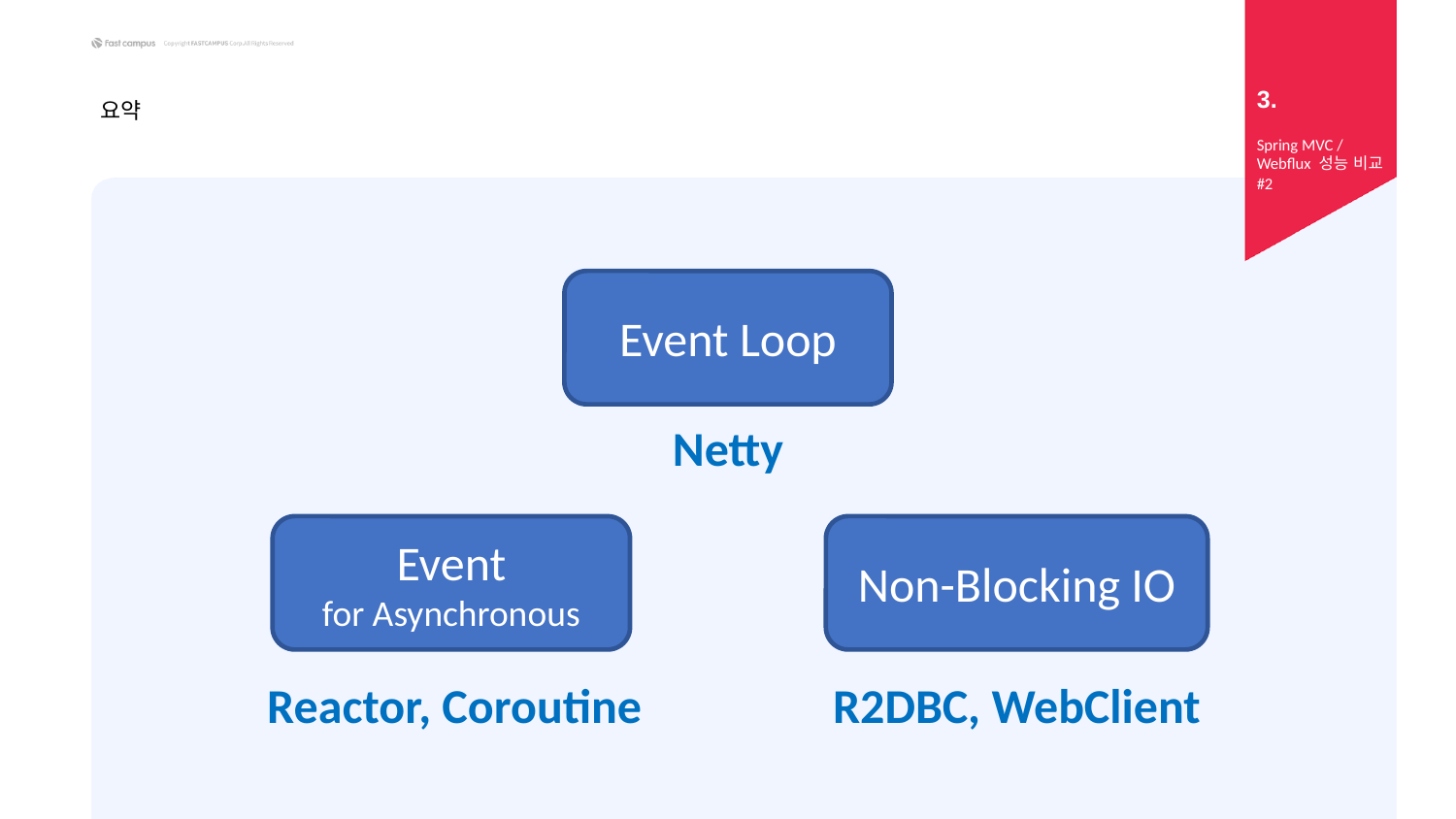

3.
# 요약
Spring MVC / Webflux 성능 비교 #2
Event Loop
Netty
Event
for Asynchronous
Non-Blocking IO
R2DBC, WebClient
Reactor, Coroutine